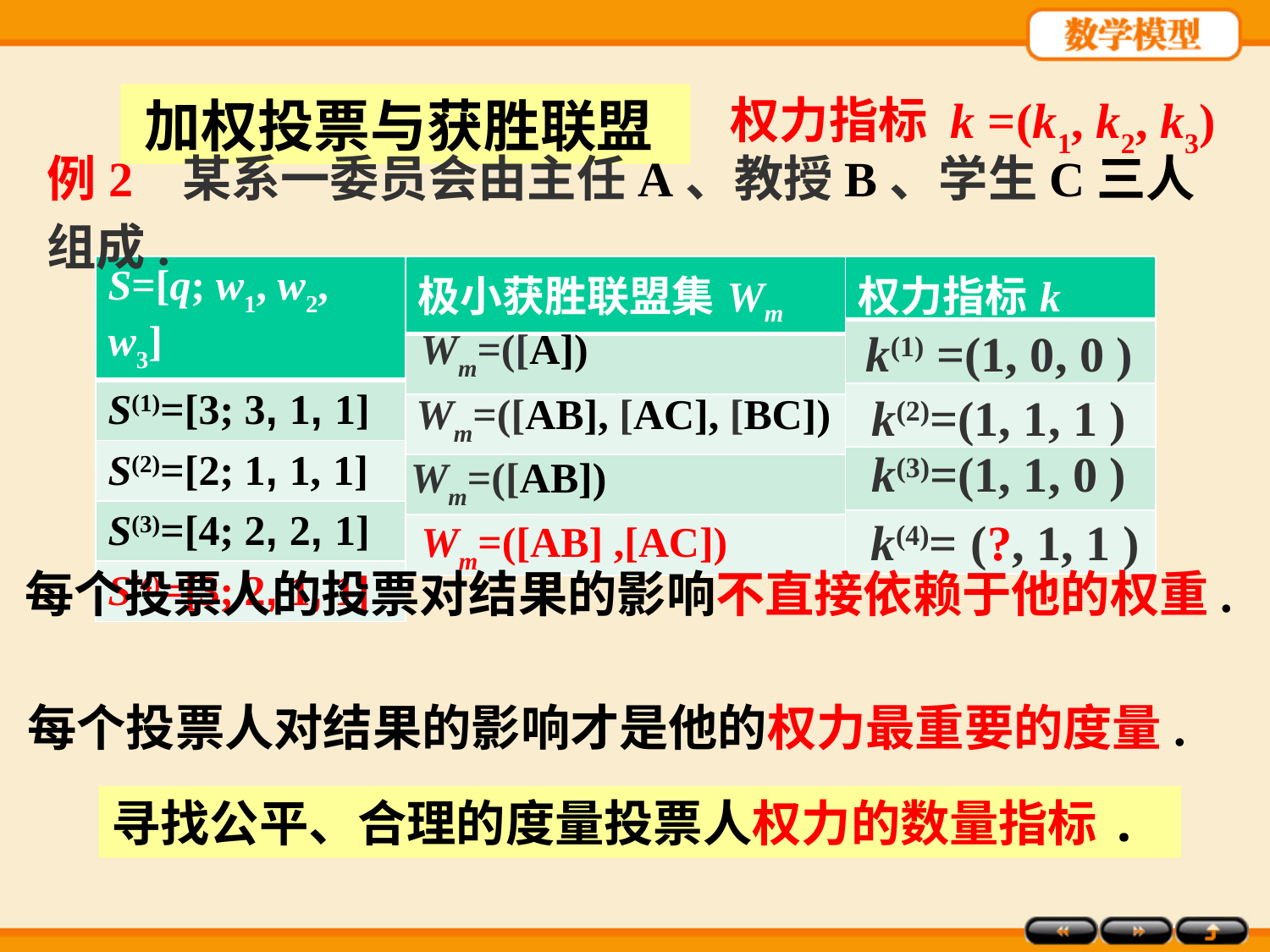

加权投票与获胜联盟
权力指标 k =(k1, k2, k3)
例2   某系一委员会由主任A、教授B、学生C三人组成.
| S=[q; w1, w2, w3] |
| --- |
| S(1)=[3; 3, 1, 1] |
| S(2)=[2; 1, 1, 1] |
| S(3)=[4; 2, 2, 1] |
| S(4)=[3; 2, 1, 1] |
| 极小获胜联盟集Wm |
| --- |
|  |
|  |
|  |
|  |
| 权力指标k |
| --- |
|  |
|  |
|  |
|  |
Wm=([A])
Wm=([AB], [AC], [BC])
Wm=([AB])
Wm=([AB] ,[AC])
k(1) =(1, 0, 0 )
k(2)=(1, 1, 1 )
k(3)=(1, 1, 0 )
k(4)=
(?, 1, 1 )
每个投票人的投票对结果的影响不直接依赖于他的权重.
每个投票人对结果的影响才是他的权力最重要的度量.
寻找公平、合理的度量投票人权力的数量指标.